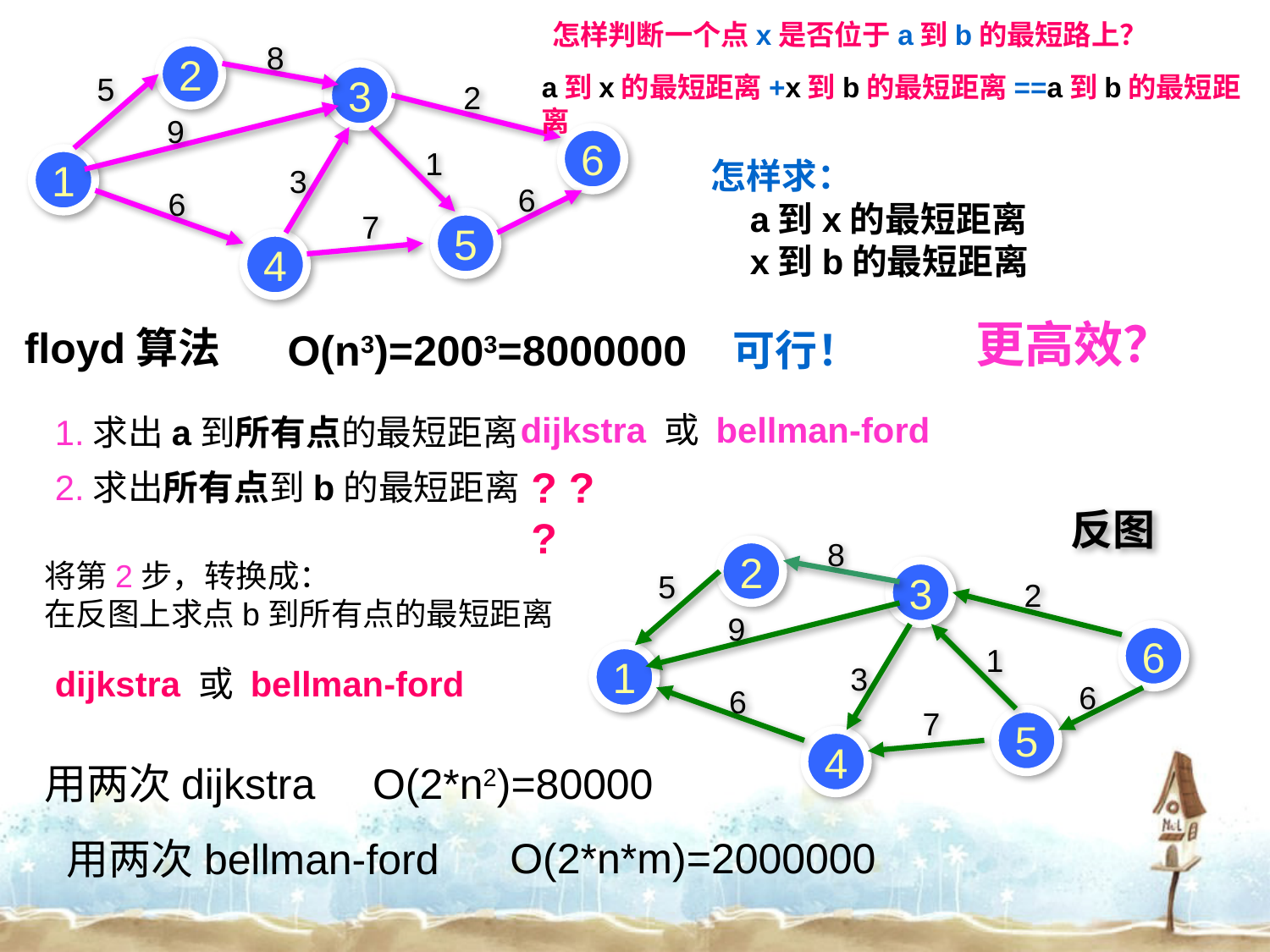

怎样判断一个点x是否位于a到b的最短路上？
8
2
5

3
a到x的最短距离+x到b的最短距离==a到b的最短距离
2

9

6
1
1
怎样求：
    a到x的最短距离
    x到b的最短距离
3
6
6

7
5
4

更高效？
floyd算法
O(n3)=2003=8000000   可行！
1.求出a到所有点的最短距离
2.求出所有点到b的最短距离
dijkstra 或 bellman-ford
? ? ?
反图
8
2
将第2步，转换成：
在反图上求点b到所有点的最短距离
5

3
2

9

6
1
1
3
dijkstra 或 bellman-ford
6
6

7
5
4

用两次dijkstra
O(2*n2)=80000
O(2*n*m)=2000000
用两次bellman-ford